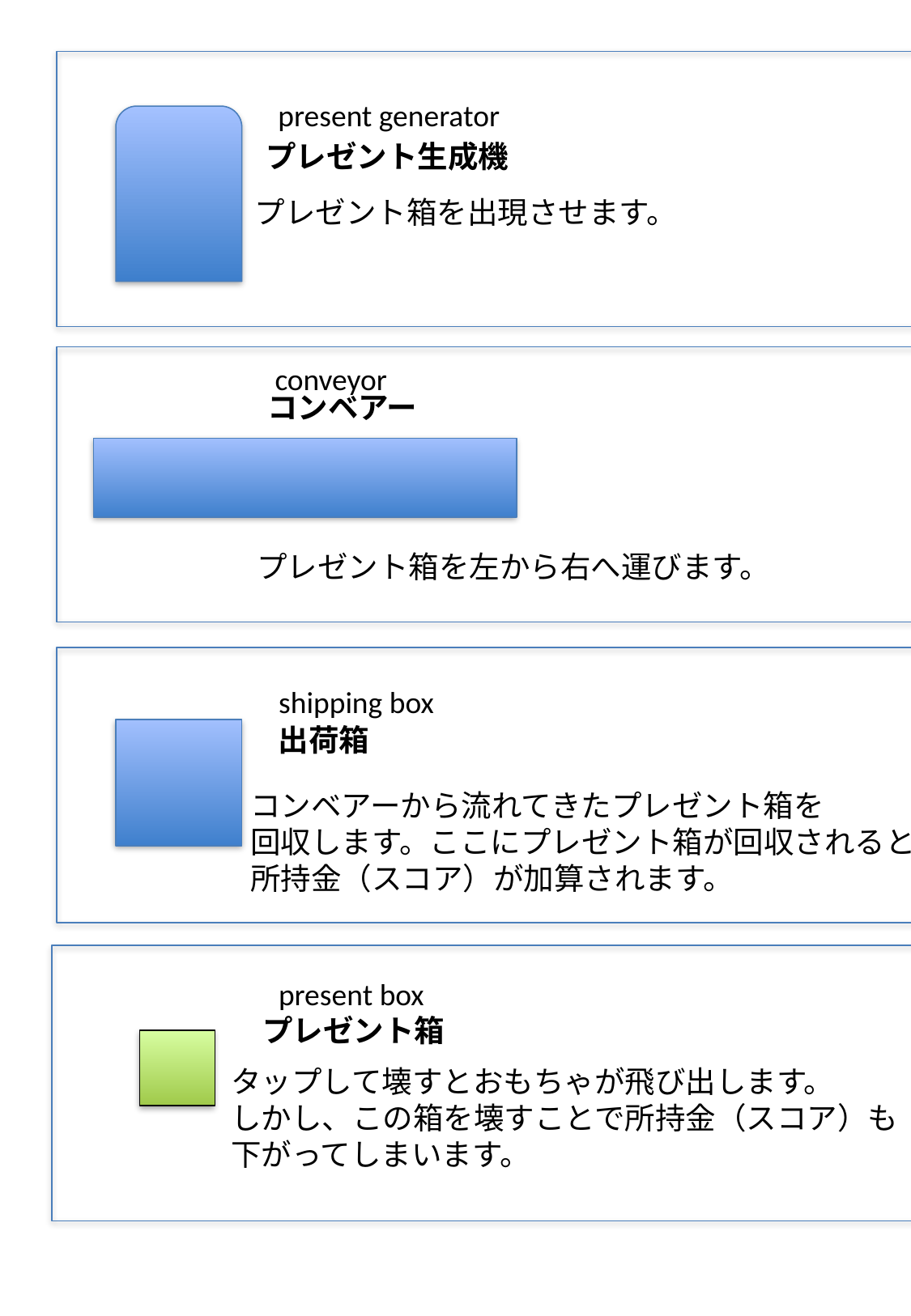

present generator

プレゼント生成機
プレゼント箱を出現させます。

conveyor
コンベアー

プレゼント箱を左から右へ運びます。

shipping box
出荷箱

コンベアーから流れてきたプレゼント箱を
回収します。ここにプレゼント箱が回収されると
所持金（スコア）が加算されます。

present box
プレゼント箱

タップして壊すとおもちゃが飛び出します。
しかし、この箱を壊すことで所持金（スコア）も
下がってしまいます。